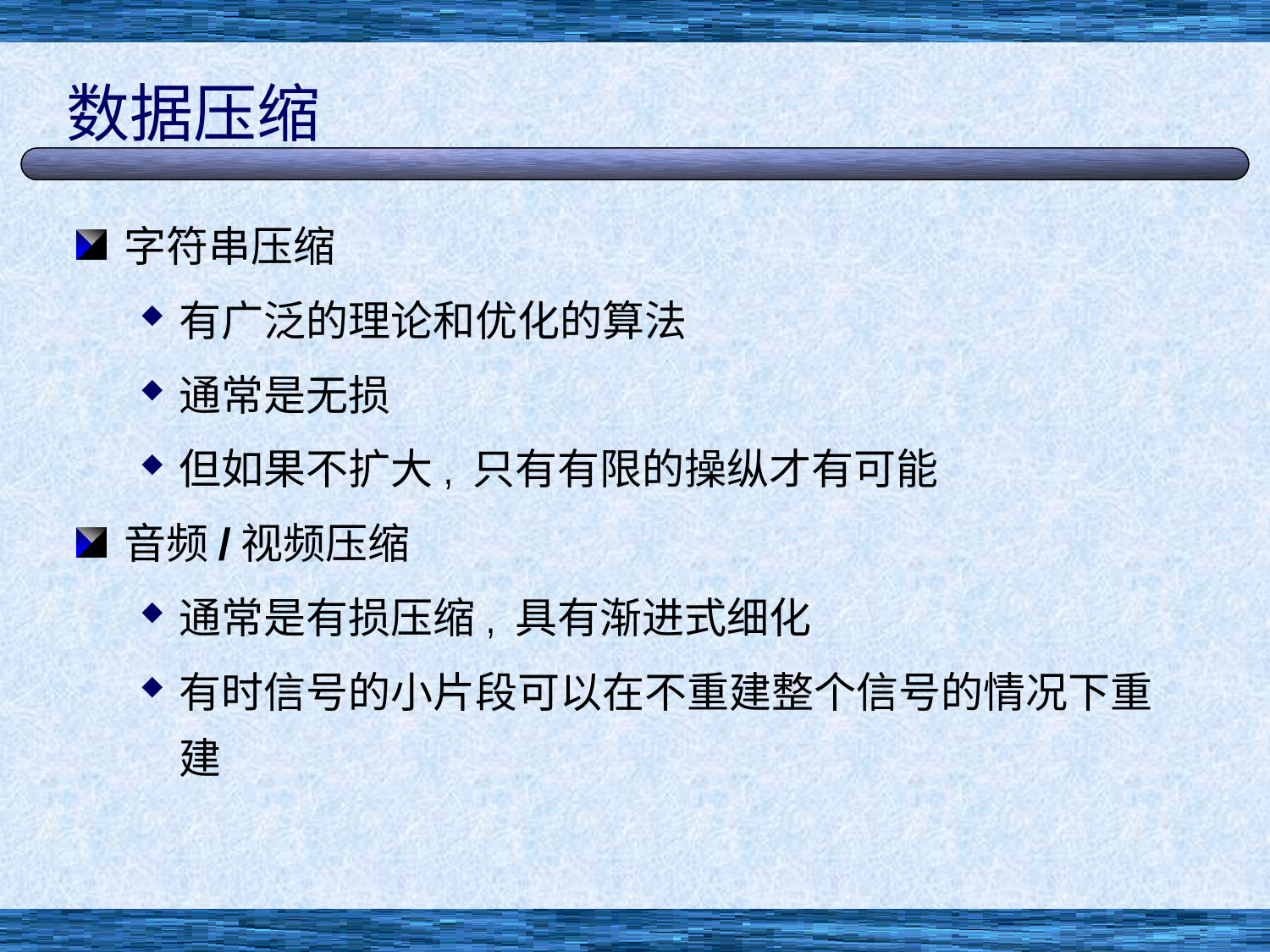

# 数据压缩
字符串压缩
有广泛的理论和优化的算法
通常是无损
但如果不扩大, 只有有限的操纵才有可能
音频/视频压缩
通常是有损压缩, 具有渐进式细化
有时信号的小片段可以在不重建整个信号的情况下重建